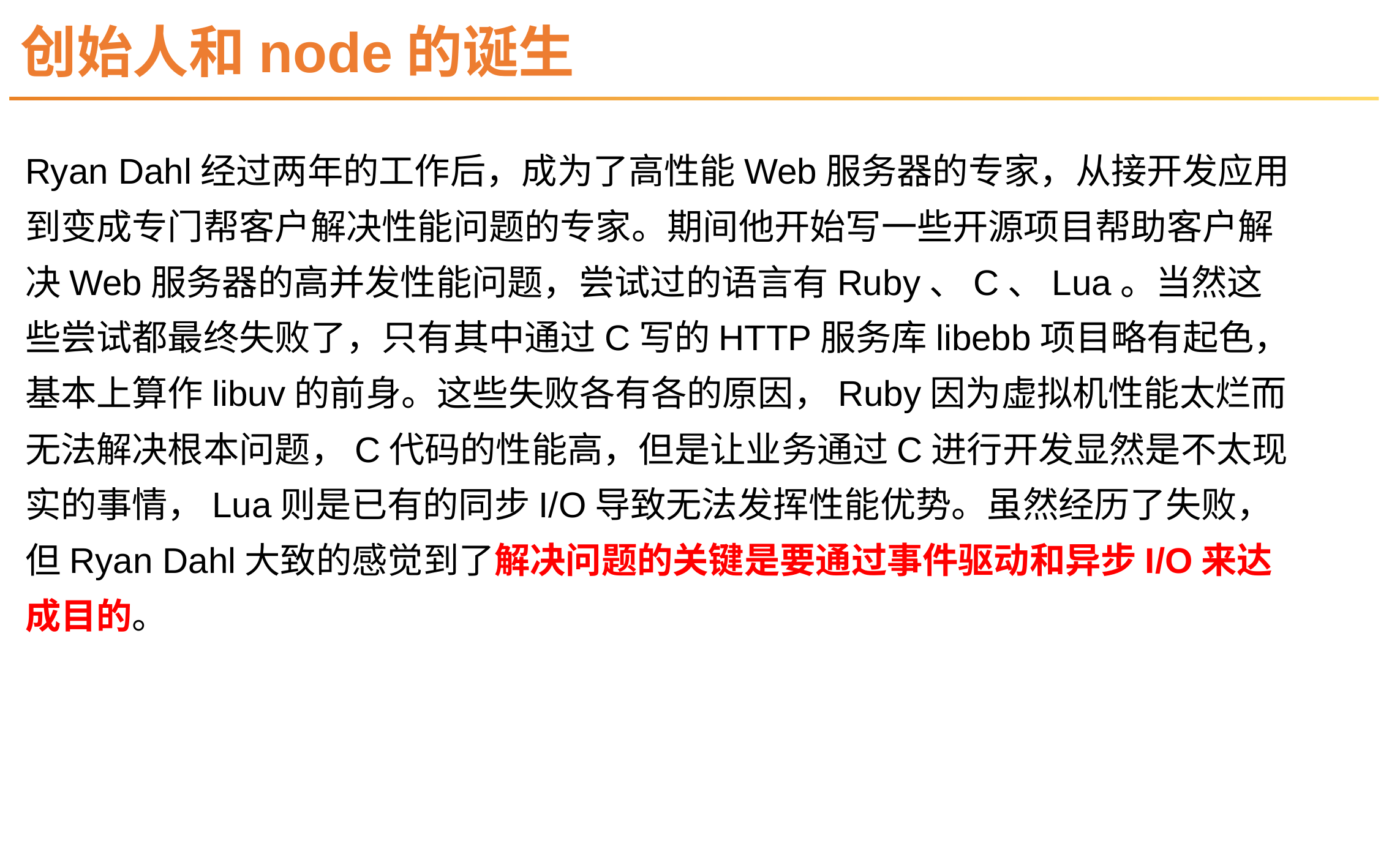

创始人和node的诞生

Ryan Dahl经过两年的工作后，成为了高性能Web服务器的专家，从接开发应用到变成专门帮客户解决性能问题的专家。期间他开始写一些开源项目帮助客户解决Web服务器的高并发性能问题，尝试过的语言有Ruby、C、Lua。当然这些尝试都最终失败了，只有其中通过C写的HTTP服务库libebb项目略有起色，基本上算作libuv的前身。这些失败各有各的原因，Ruby因为虚拟机性能太烂而无法解决根本问题，C代码的性能高，但是让业务通过C进行开发显然是不太现实的事情，Lua则是已有的同步I/O导致无法发挥性能优势。虽然经历了失败，但Ryan Dahl大致的感觉到了解决问题的关键是要通过事件驱动和异步I/O来达成目的。